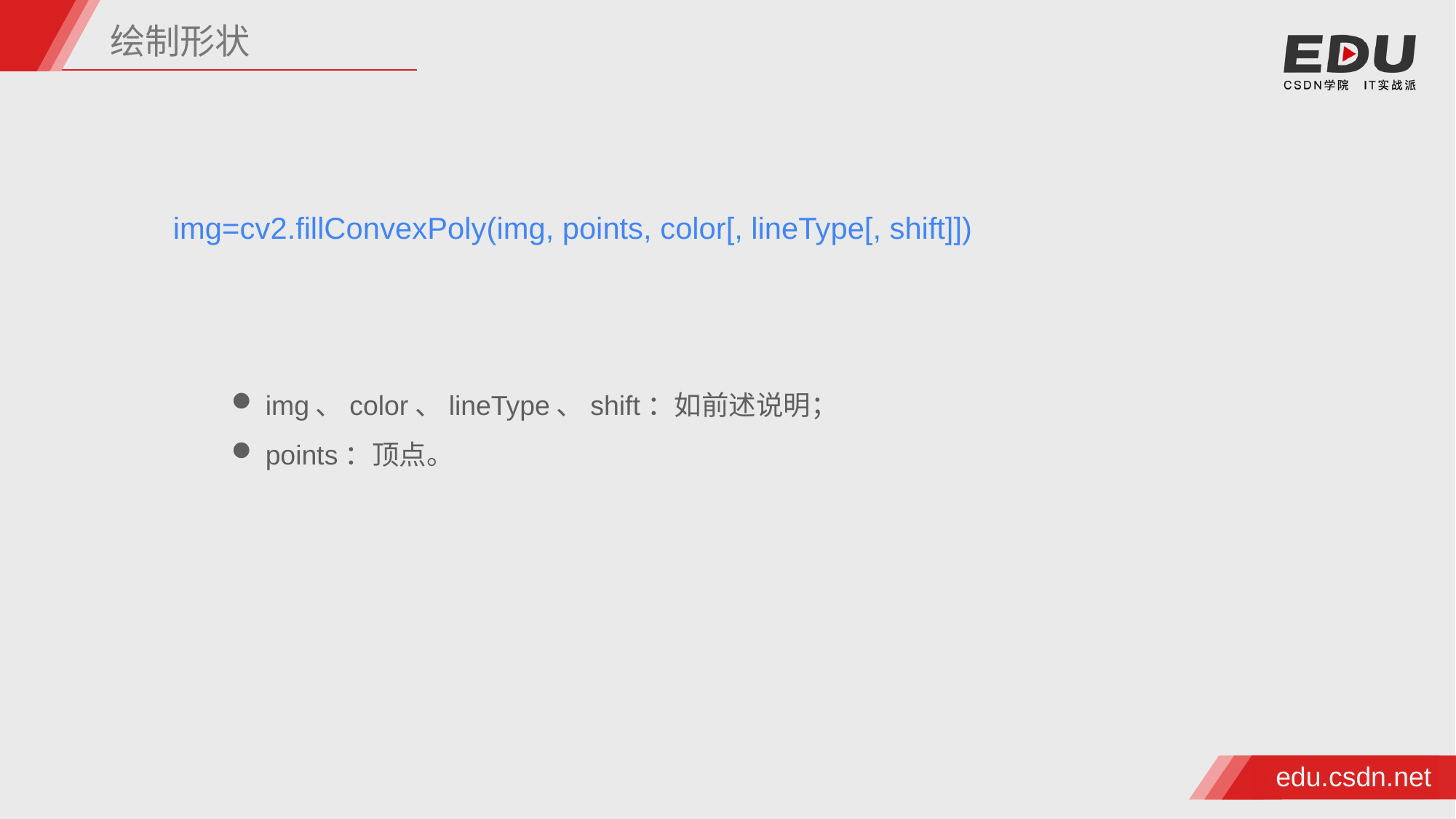

绘制形状
img=cv2.fillConvexPoly(img, points, color[, lineType[, shift]])
img、color、lineType、shift：如前述说明；
points：顶点。